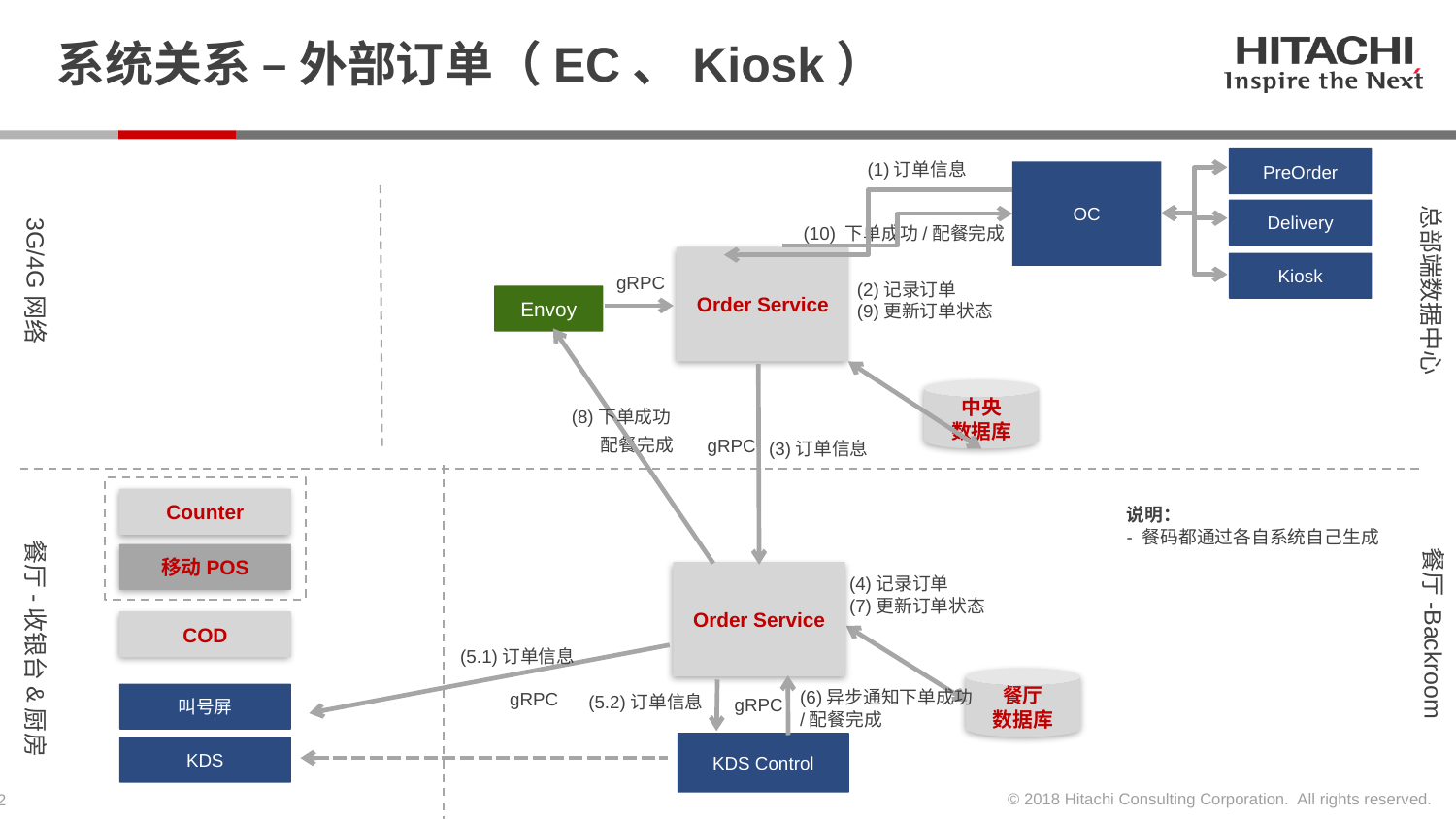

# 系统关系 – 外部订单（EC、Kiosk）
PreOrder
(1)订单信息
OC
总部端数据中心
Delivery
3G/4G网络
(10) 下单成功/配餐完成
Order Service
Kiosk
gRPC
(2)记录订单
(9)更新订单状态
Envoy
中央
数据库
(8)下单成功
配餐完成
gRPC
(3)订单信息

Counter
说明：
- 餐码都通过各自系统自己生成
餐厅-收银台&厨房
餐厅-Backroom
移动POS
Order Service
(4)记录订单
(7)更新订单状态
COD
(5.1)订单信息
餐厅
数据库
(6)异步通知下单成功
/配餐完成
gRPC
(5.2)订单信息
叫号屏
gRPC
KDS Control
KDS